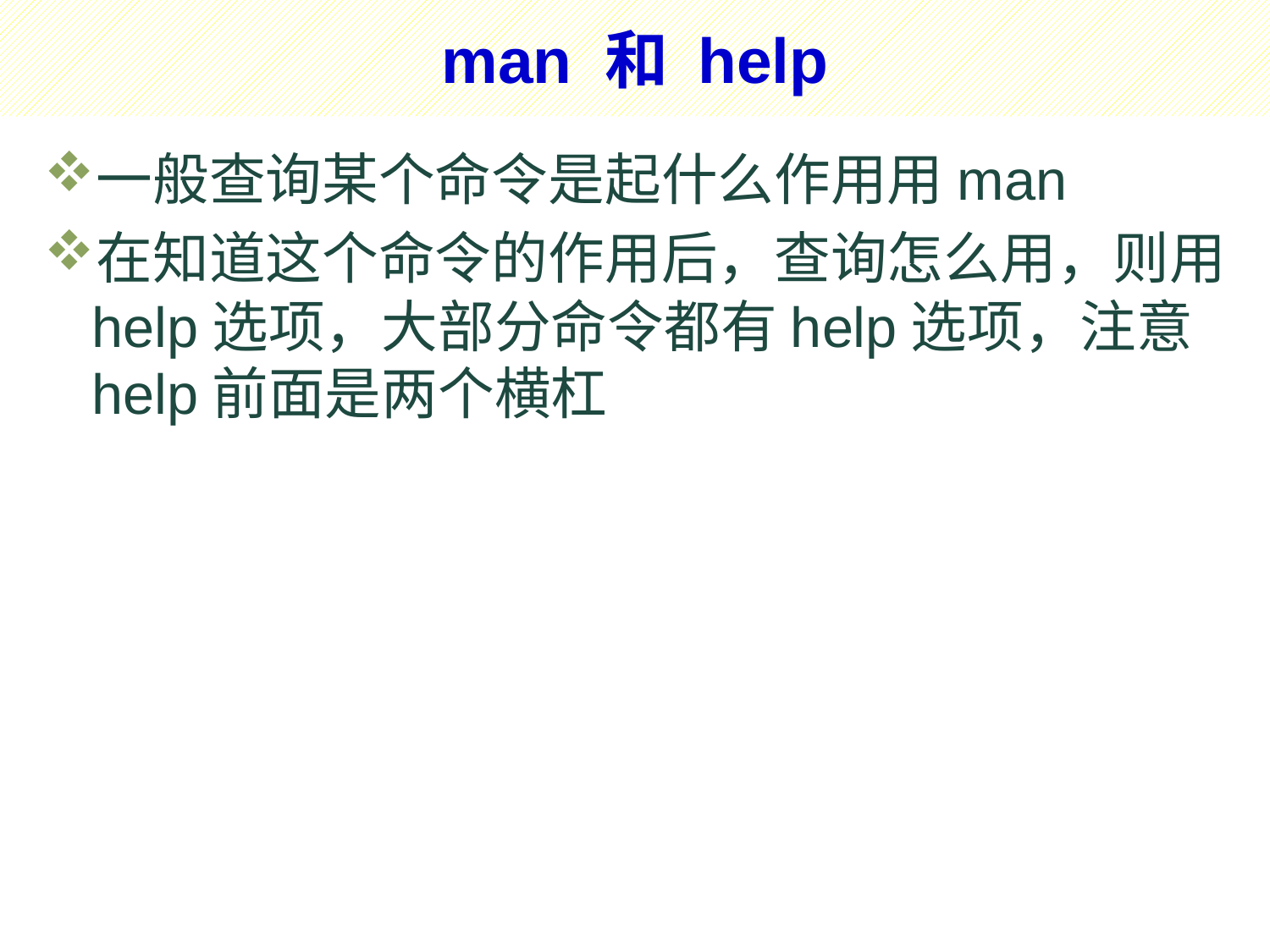

# man 和 help
一般查询某个命令是起什么作用用man
在知道这个命令的作用后，查询怎么用，则用help选项，大部分命令都有help选项，注意help前面是两个横杠